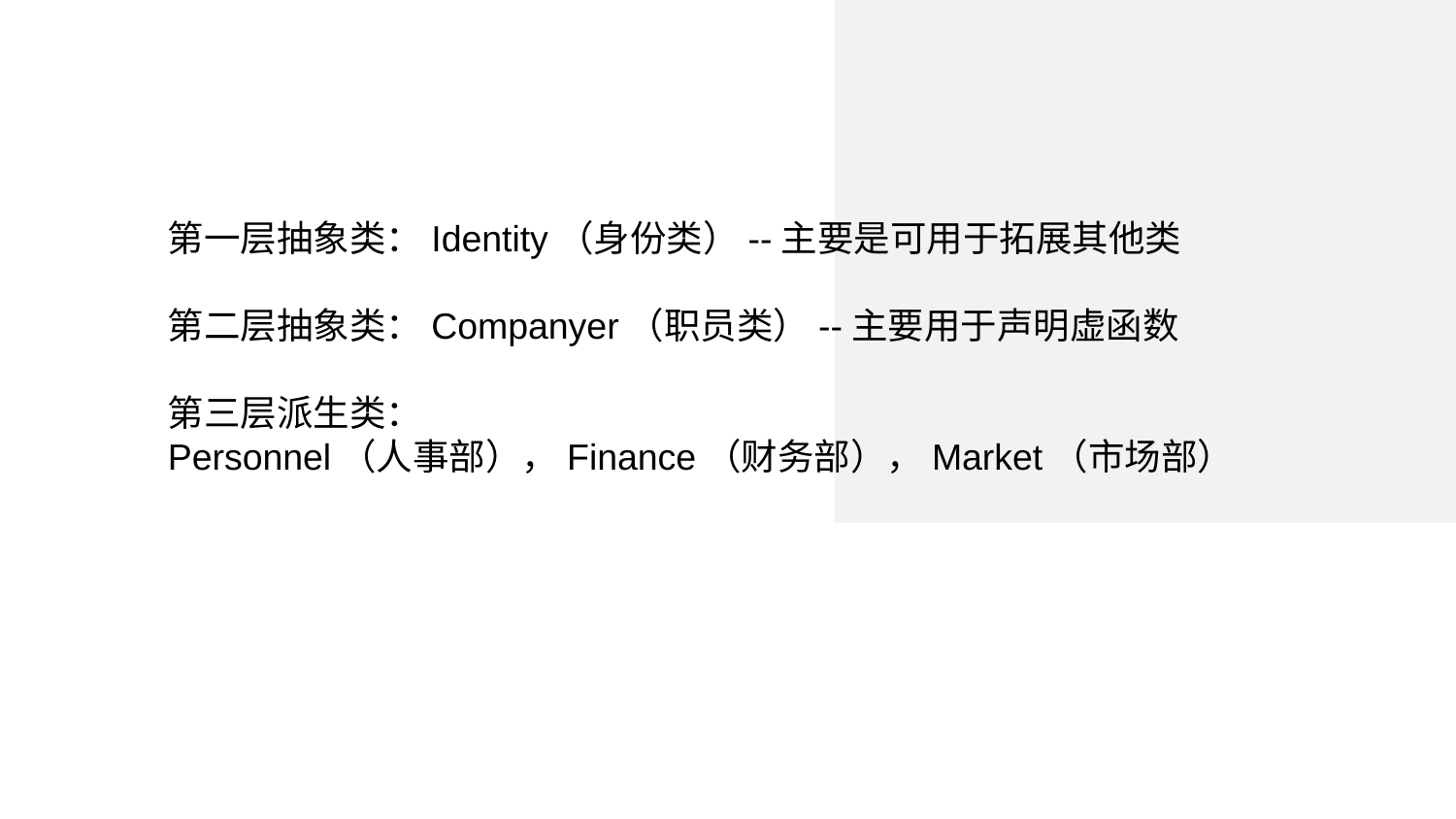

第一层抽象类：Identity（身份类）--主要是可用于拓展其他类

第二层抽象类：Companyer（职员类）--主要用于声明虚函数

第三层派生类：
Personnel（人事部），Finance（财务部），Market（市场部）